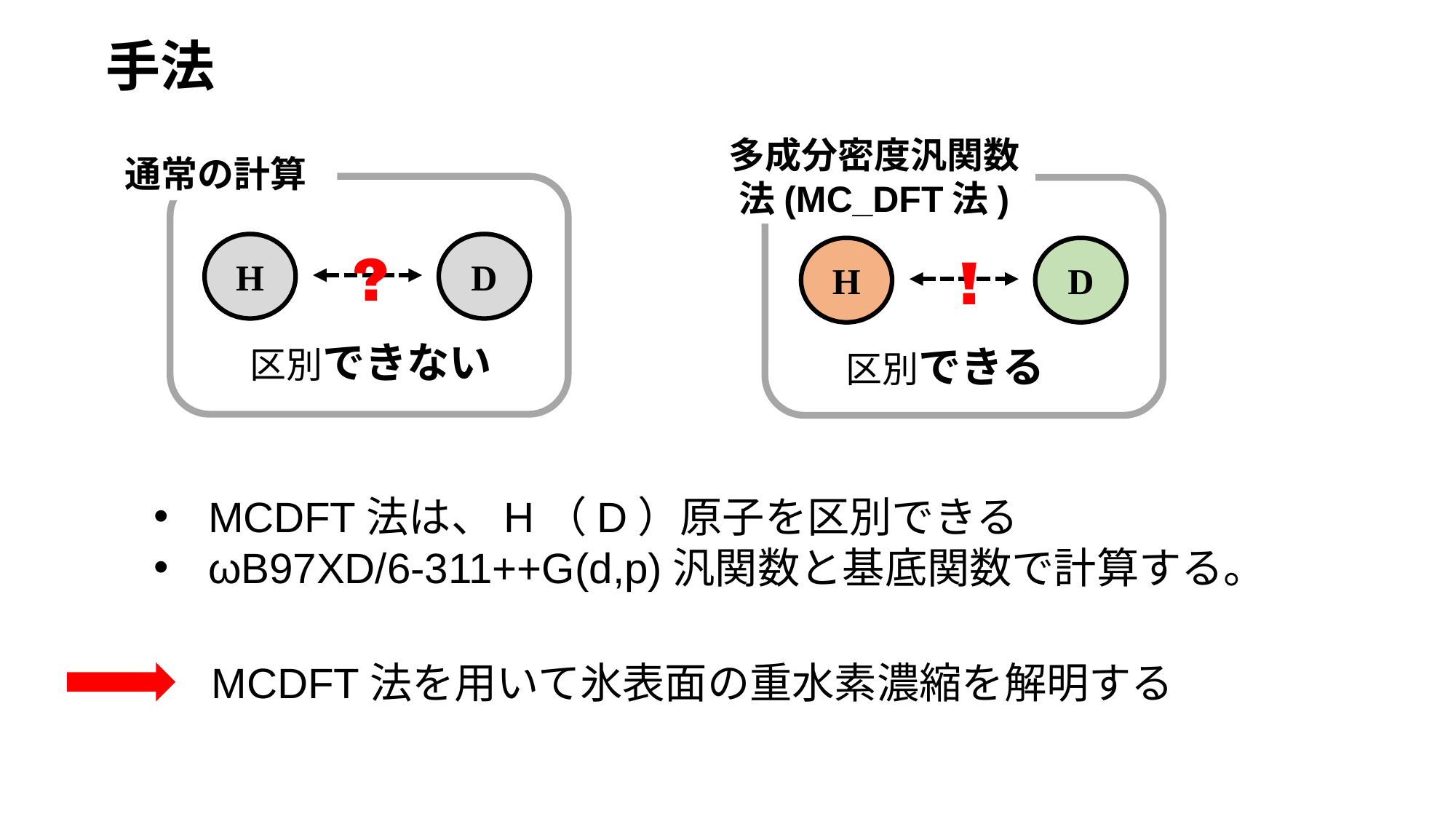

手法
多成分密度汎関数法(MC_DFT法)
通常の計算

H
D
?
H
D
!
区別できない
区別できる
MCDFT法は、H（D）原子を区別できる
ωB97XD/6-311++G(d,p)汎関数と基底関数で計算する。
MCDFT法を用いて氷表面の重水素濃縮を解明する